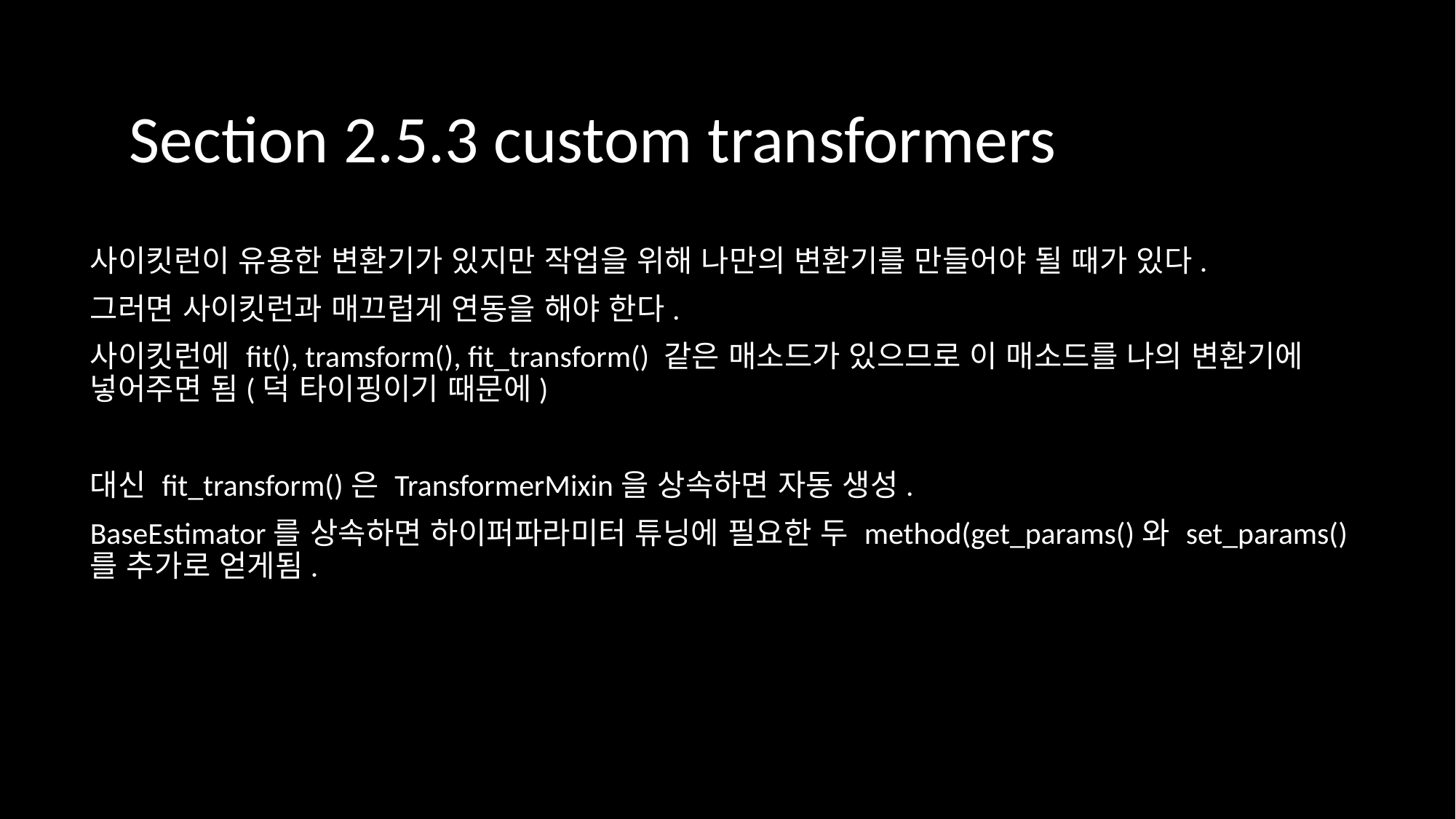

Section 2.5.3 custom transformers
사이킷런이 유용한 변환기가 있지만 작업을 위해 나만의 변환기를 만들어야 될 때가 있다.
그러면 사이킷런과 매끄럽게 연동을 해야 한다.
사이킷런에 fit(), tramsform(), fit_transform() 같은 매소드가 있으므로 이 매소드를 나의 변환기에 넣어주면 됨(덕 타이핑이기 때문에)

대신 fit_transform()은 TransformerMixin을 상속하면 자동 생성.
BaseEstimator를 상속하면 하이퍼파라미터 튜닝에 필요한 두 method(get_params()와 set_params()를 추가로 얻게됨.